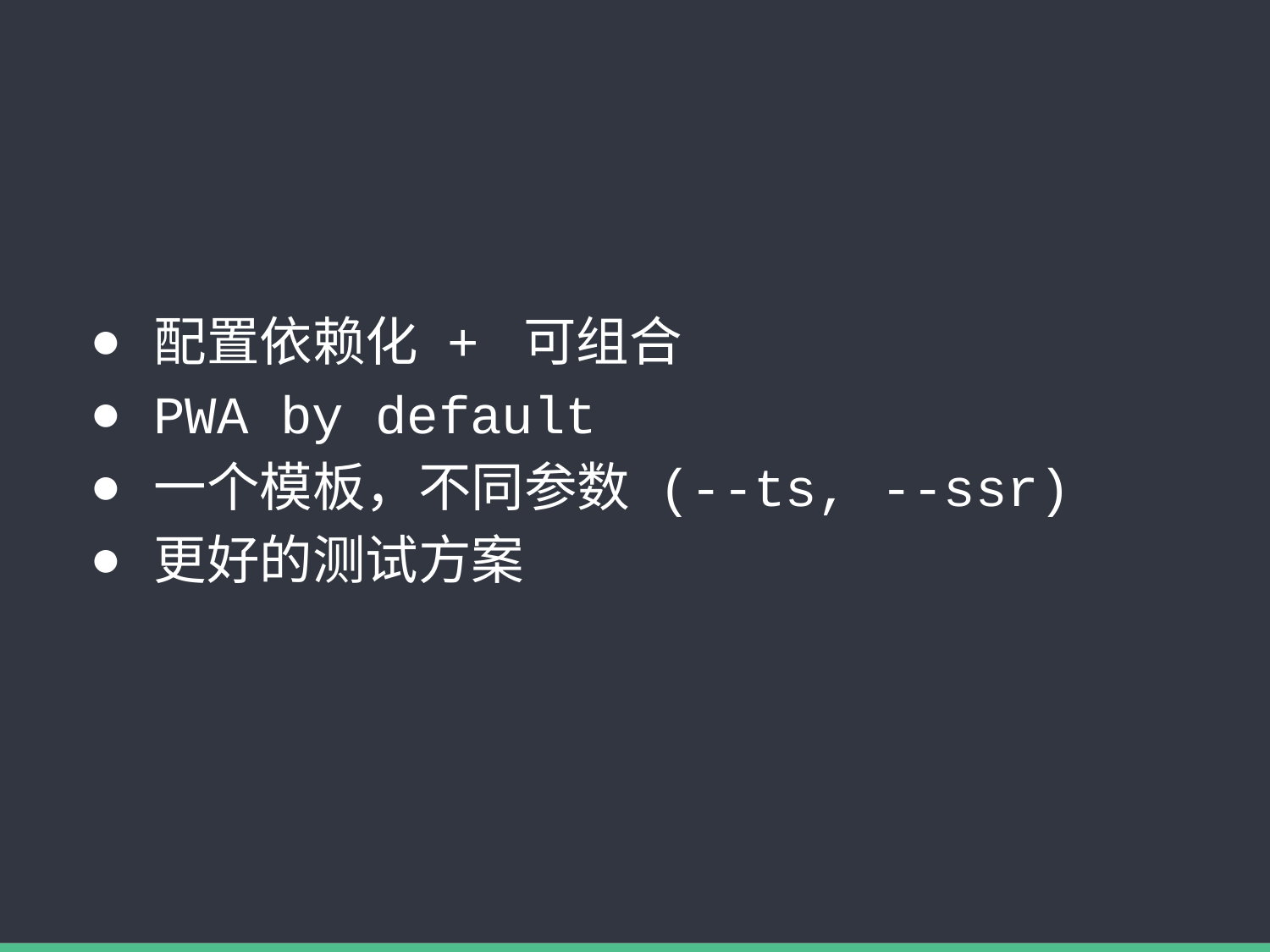

配置依赖化 + 可组合
PWA by default
一个模板，不同参数 (--ts, --ssr)
更好的测试方案